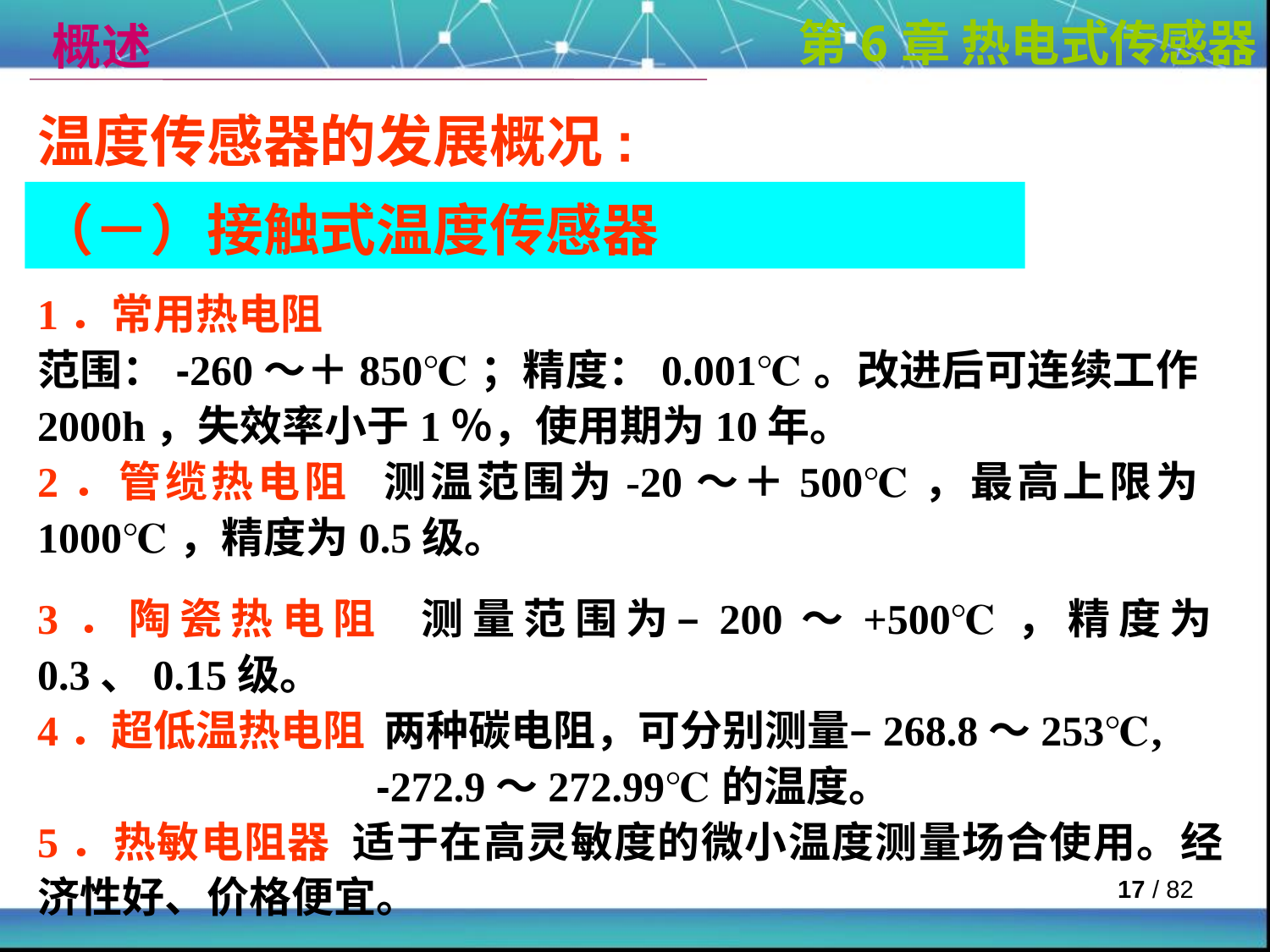

概述
第6章 热电式传感器

温度传感器的发展概况:
（－）接触式温度传感器
1．常用热电阻
范围：-260～＋850℃；精度：0.001℃。改进后可连续工作2000h，失效率小于1％，使用期为10年。
2．管缆热电阻   测温范围为-20～＋500℃，最高上限为1000℃，精度为0.5级。
3．陶瓷热电阻  测量范围为–200～+500℃，精度为0.3、0.15级。
4．超低温热电阻  两种碳电阻，可分别测量–268.8～253℃,
                                -272.9～272.99℃的温度。
5．热敏电阻器  适于在高灵敏度的微小温度测量场合使用。经济性好、价格便宜。
17 / 82